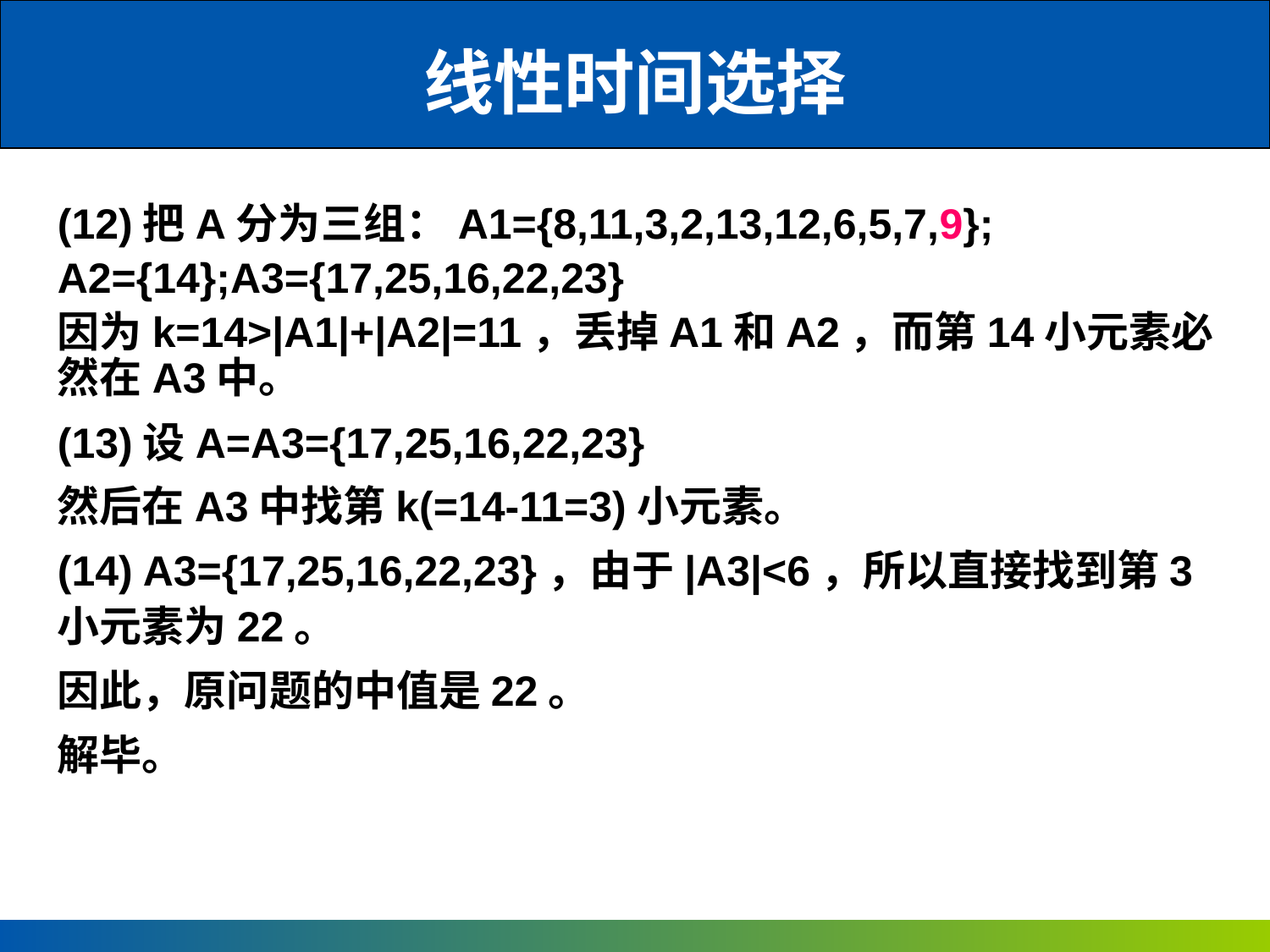

线性时间选择
(12)把A分为三组：A1={8,11,3,2,13,12,6,5,7,9};
A2={14};A3={17,25,16,22,23}
因为k=14>|A1|+|A2|=11，丢掉A1和A2，而第14小元素必然在A3中。
(13)设A=A3={17,25,16,22,23}
然后在A3中找第k(=14-11=3)小元素。
(14) A3={17,25,16,22,23}，由于|A3|<6，所以直接找到第3小元素为22。
因此，原问题的中值是22。
解毕。